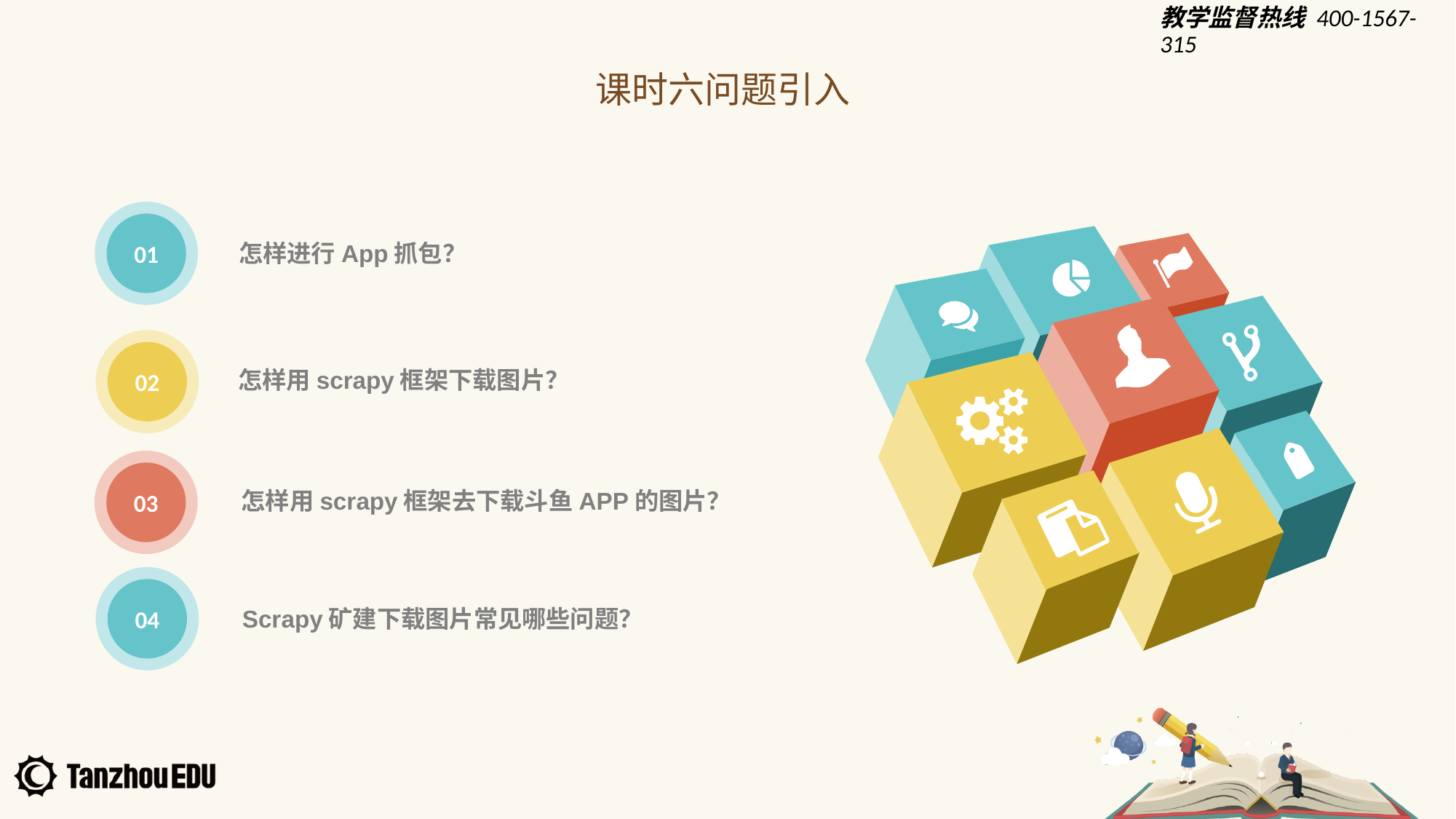

课时六问题引入

01

怎样进行App抓包？

02

怎样用scrapy框架下载图片？

03

怎样用scrapy框架去下载斗鱼APP的图片？

04
Scrapy矿建下载图片常见哪些问题？